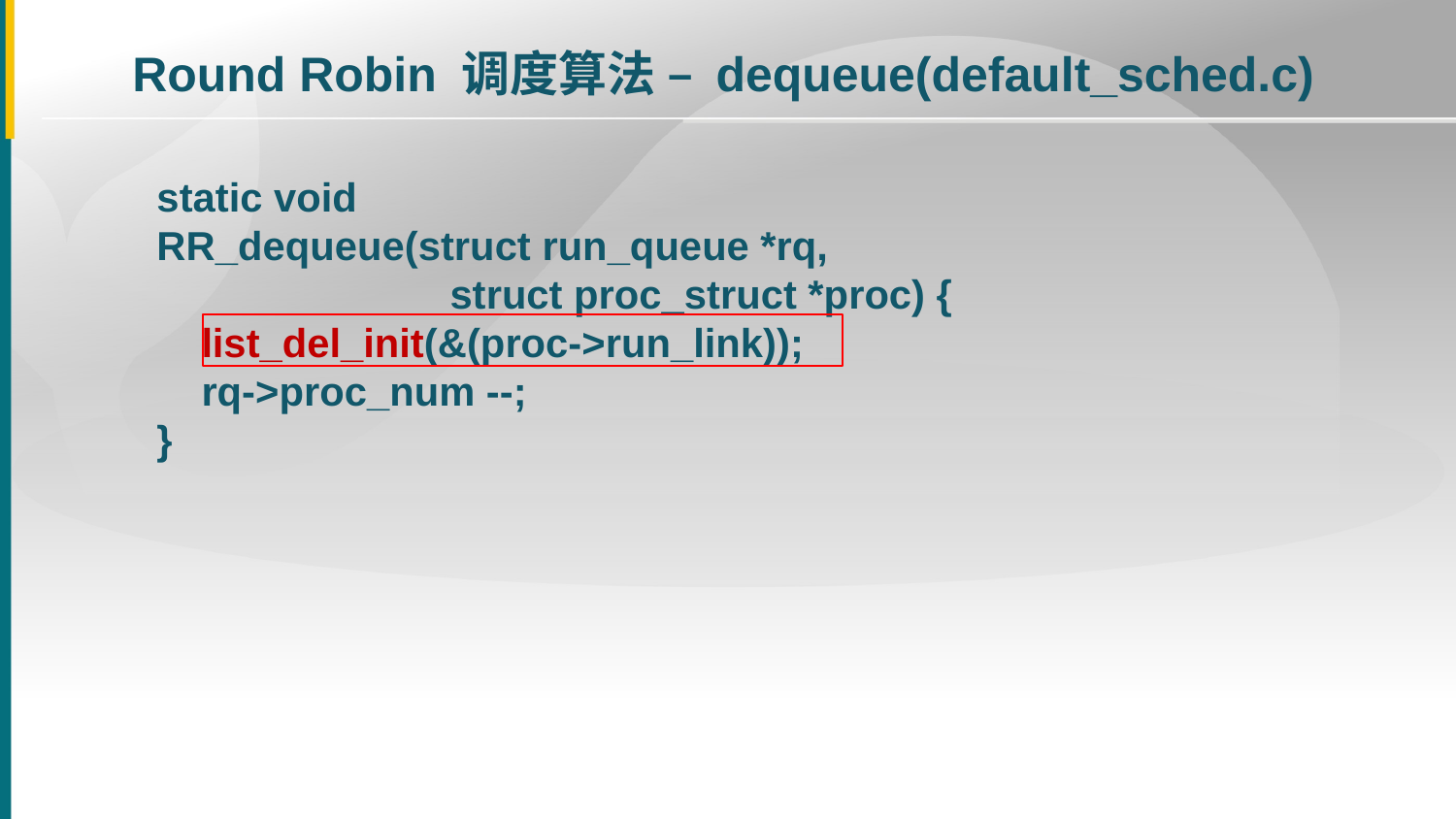

Round Robin 调度算法 – dequeue(default_sched.c)
static void
RR_dequeue(struct run_queue *rq,
　　　　　　　struct proc_struct *proc) {
    list_del_init(&(proc->run_link));
    rq->proc_num --;
}